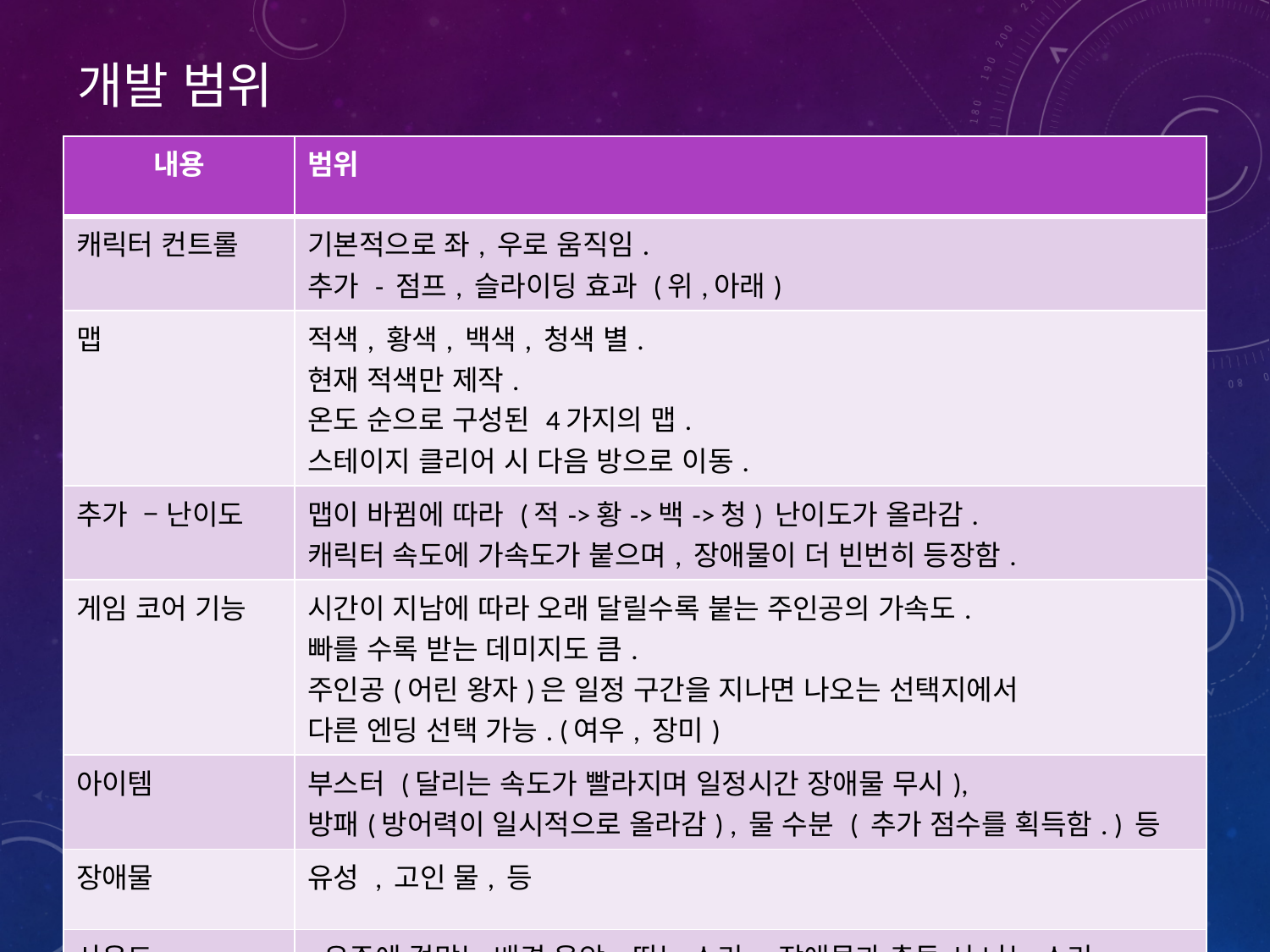

# 개발 범위
| 내용 | 범위 |
| --- | --- |
| 캐릭터 컨트롤 | 기본적으로 좌, 우로 움직임. 추가 - 점프, 슬라이딩 효과 (위,아래) |
| 맵 | 적색, 황색, 백색, 청색 별. 현재 적색만 제작. 온도 순으로 구성된 4가지의 맵. 스테이지 클리어 시 다음 방으로 이동. |
| 추가 – 난이도 | 맵이 바뀜에 따라 (적->황->백->청) 난이도가 올라감. 캐릭터 속도에 가속도가 붙으며, 장애물이 더 빈번히 등장함. |
| 게임 코어 기능 | 시간이 지남에 따라 오래 달릴수록 붙는 주인공의 가속도. 빠를 수록 받는 데미지도 큼. 주인공(어린 왕자)은 일정 구간을 지나면 나오는 선택지에서 다른 엔딩 선택 가능. (여우, 장미) |
| 아이템 | 부스터 (달리는 속도가 빨라지며 일정시간 장애물 무시), 방패(방어력이 일시적으로 올라감) , 물 수분 ( 추가 점수를 획득함. ) 등 |
| 장애물 | 유성 , 고인 물, 등 |
| 사운드 | 우주에 걸맞는 배경 음악, 뛰는 소리 , 장애물과 충돌 시 나는 소리, 아이템 획득 시 나는 효과음 등. |